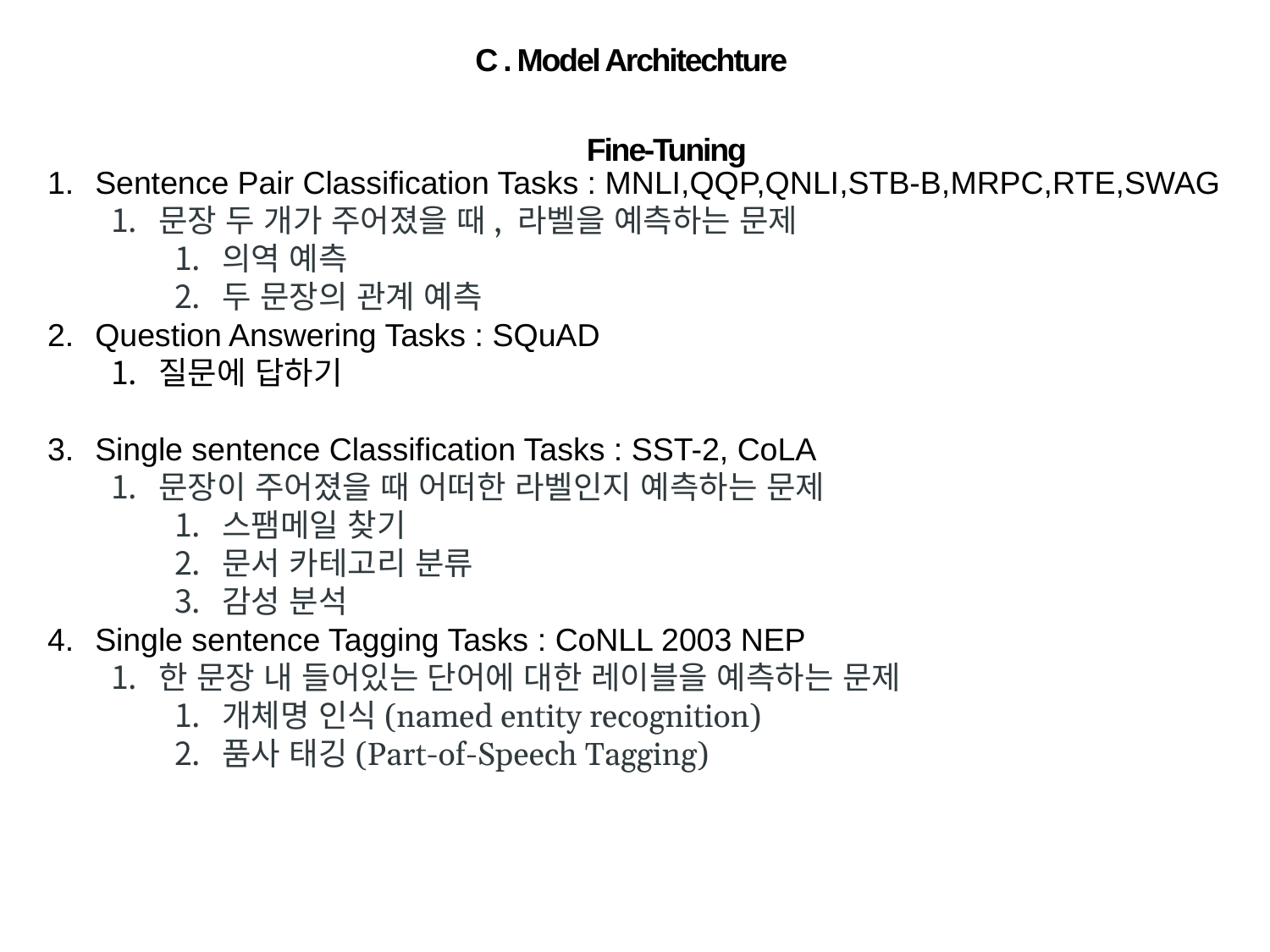

C . Model Architechture

Fine-Tuning

Sentence Pair Classification Tasks : MNLI,QQP,QNLI,STB-B,MRPC,RTE,SWAG
문장 두 개가 주어졌을 때, 라벨을 예측하는 문제
의역 예측
두 문장의 관계 예측
Question Answering Tasks : SQuAD
질문에 답하기

Single sentence Classification Tasks : SST-2, CoLA
문장이 주어졌을 때 어떠한 라벨인지 예측하는 문제
스팸메일 찾기
문서 카테고리 분류
감성 분석
Single sentence Tagging Tasks : CoNLL 2003 NEP
한 문장 내 들어있는 단어에 대한 레이블을 예측하는 문제
개체명 인식(named entity recognition)
품사 태깅(Part-of-Speech Tagging)